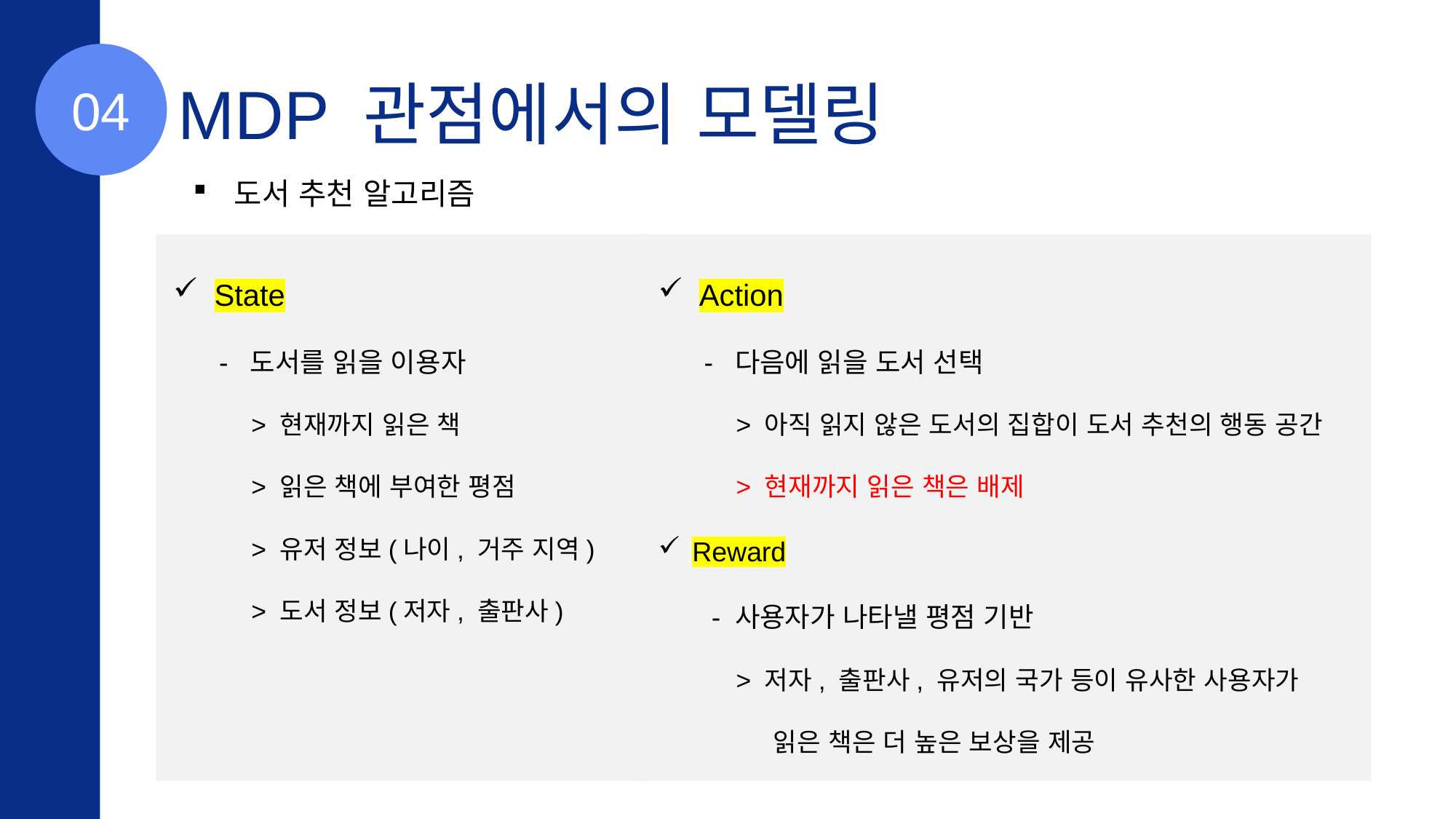

MDP 관점에서의 모델링
04
도서 추천 알고리즘

State
      -  도서를 읽을 이용자
           > 현재까지 읽은 책
           > 읽은 책에 부여한 평점
           > 유저 정보(나이, 거주 지역)
           > 도서 정보(저자, 출판사)
Action
      -  다음에 읽을 도서 선택
           > 아직 읽지 않은 도서의 집합이 도서 추천의 행동 공간
           > 현재까지 읽은 책은 배제
Reward
       - 사용자가 나타낼 평점 기반
           > 저자, 출판사, 유저의 국가 등이 유사한 사용자가
               읽은 책은 더 높은 보상을 제공